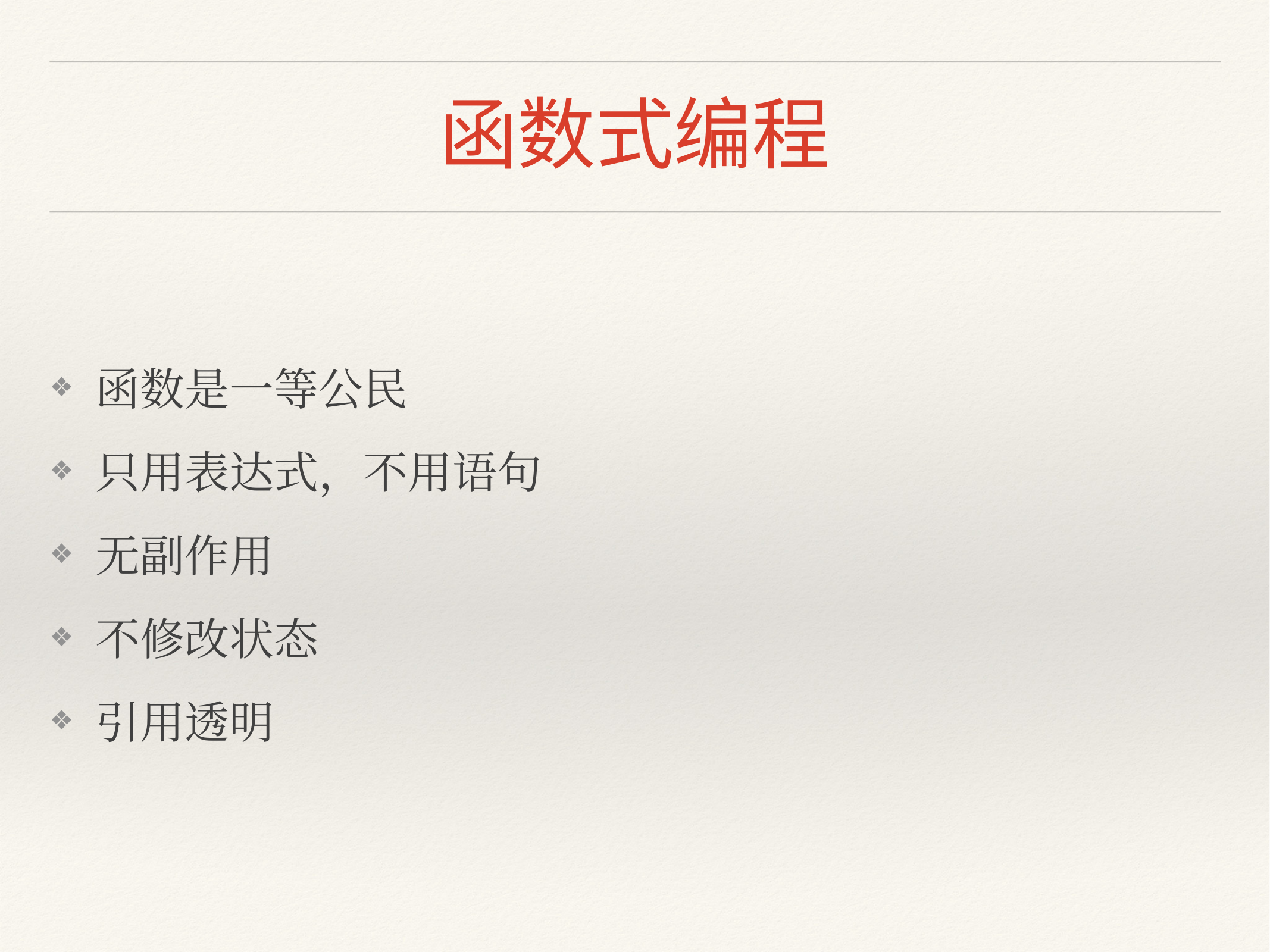

# 函数式编程
函数是一等公民
只用表达式，不用语句
无副作用
不修改状态
引用透明